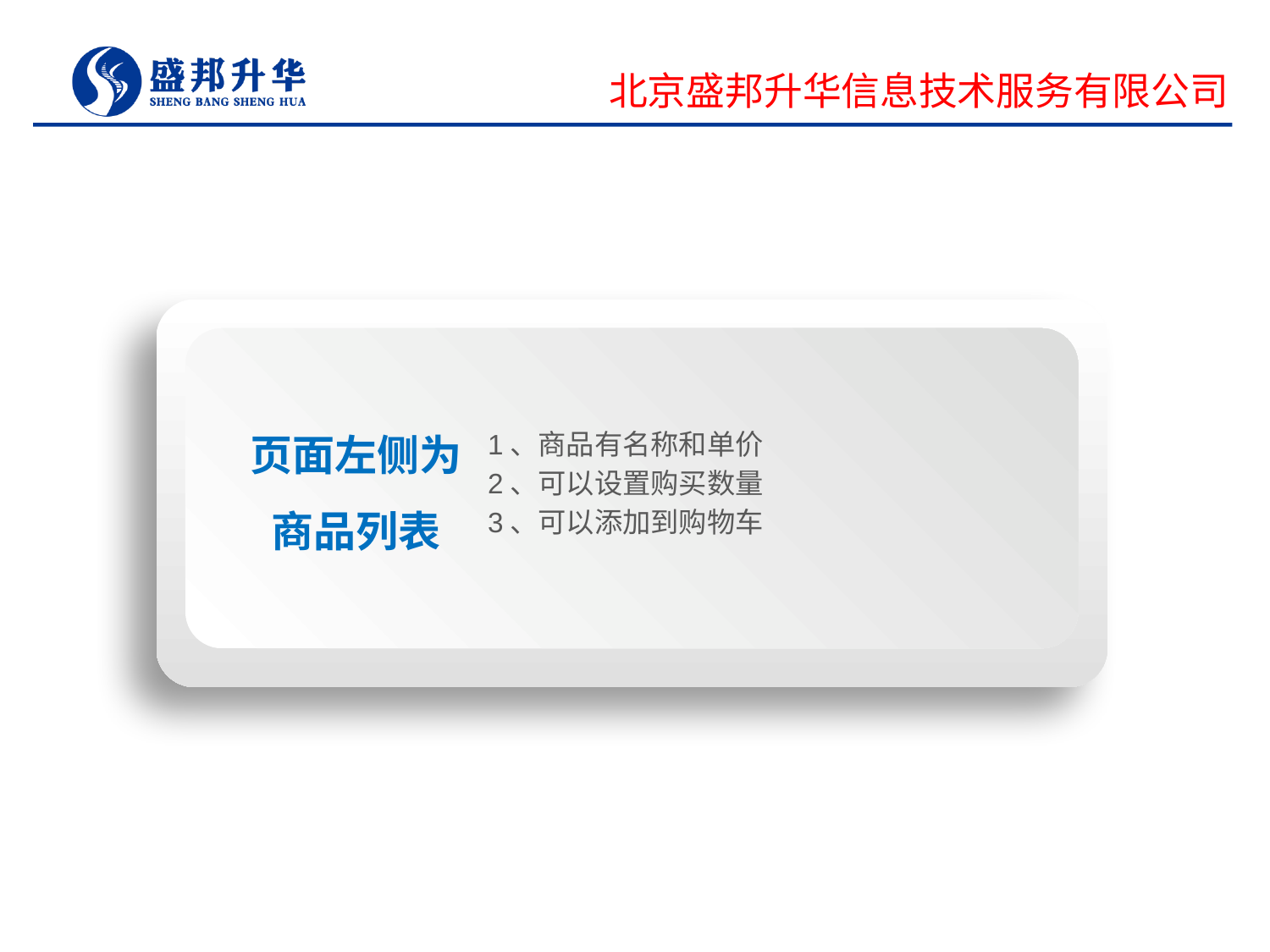

北京盛邦升华信息技术服务有限公司

页面左侧为商品列表
1、商品有名称和单价
2、可以设置购买数量
3、可以添加到购物车